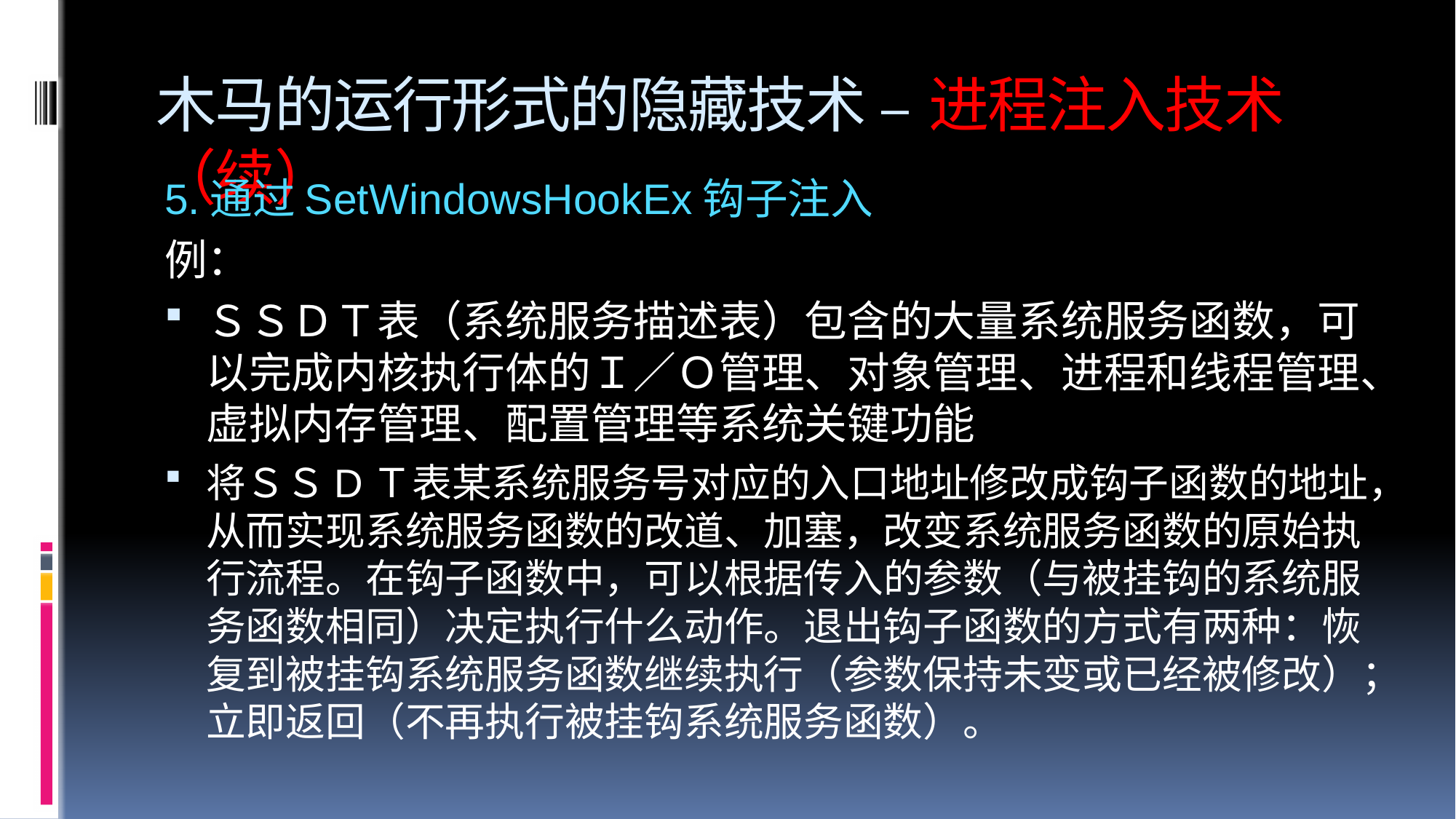

# 木马的运行形式的隐藏技术-进程注入技术（续）
5.通过SetWindowsHookEx钩子注入
例：
ＳＳＤＴ表（系统服务描述表）包含的大量系统服务函数，可以完成内核执行体的Ｉ／Ｏ管理、对象管理、进程和线程管理、虚拟内存管理、配置管理等系统关键功能
将ＳＳDＴ表某系统服务号对应的入口地址修改成钩子函数的地址，从而实现系统服务函数的改道、加塞，改变系统服务函数的原始执行流程。在钩子函数中，可以根据传入的参数（与被挂钩的系统服务函数相同）决定执行什么动作。退出钩子函数的方式有两种：恢复到被挂钩系统服务函数继续执行（参数保持未变或已经被修改）；立即返回（不再执行被挂钩系统服务函数）。